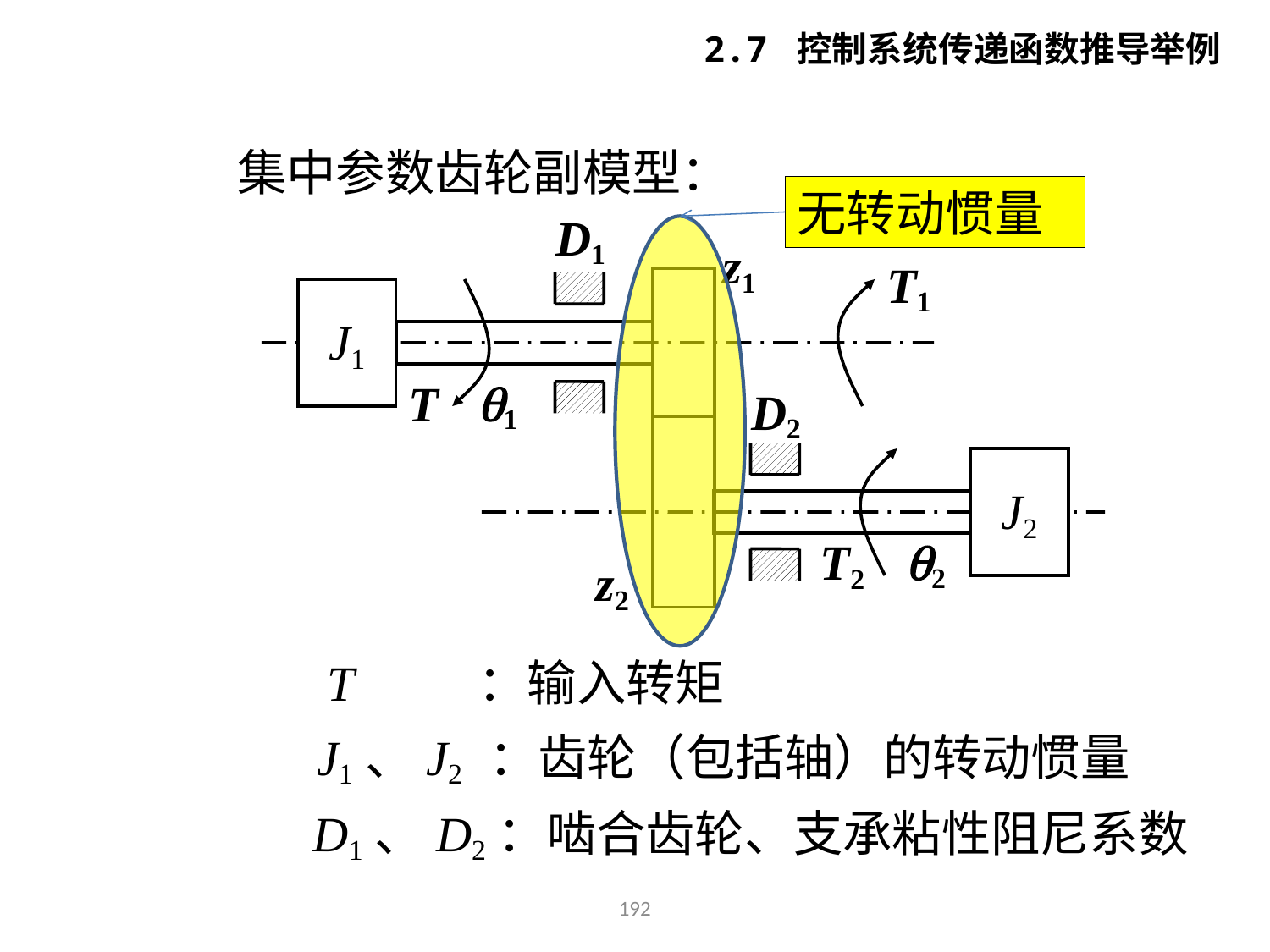

2.7 控制系统传递函数推导举例
集中参数齿轮副模型：
D1
z1
T1

J1

θ1
T
D2

J2

θ2
T2
z2

无转动惯量

T          ：输入转矩
J1、J2  ：齿轮（包括轴）的转动惯量
D1、D2：啮合齿轮、支承粘性阻尼系数
192